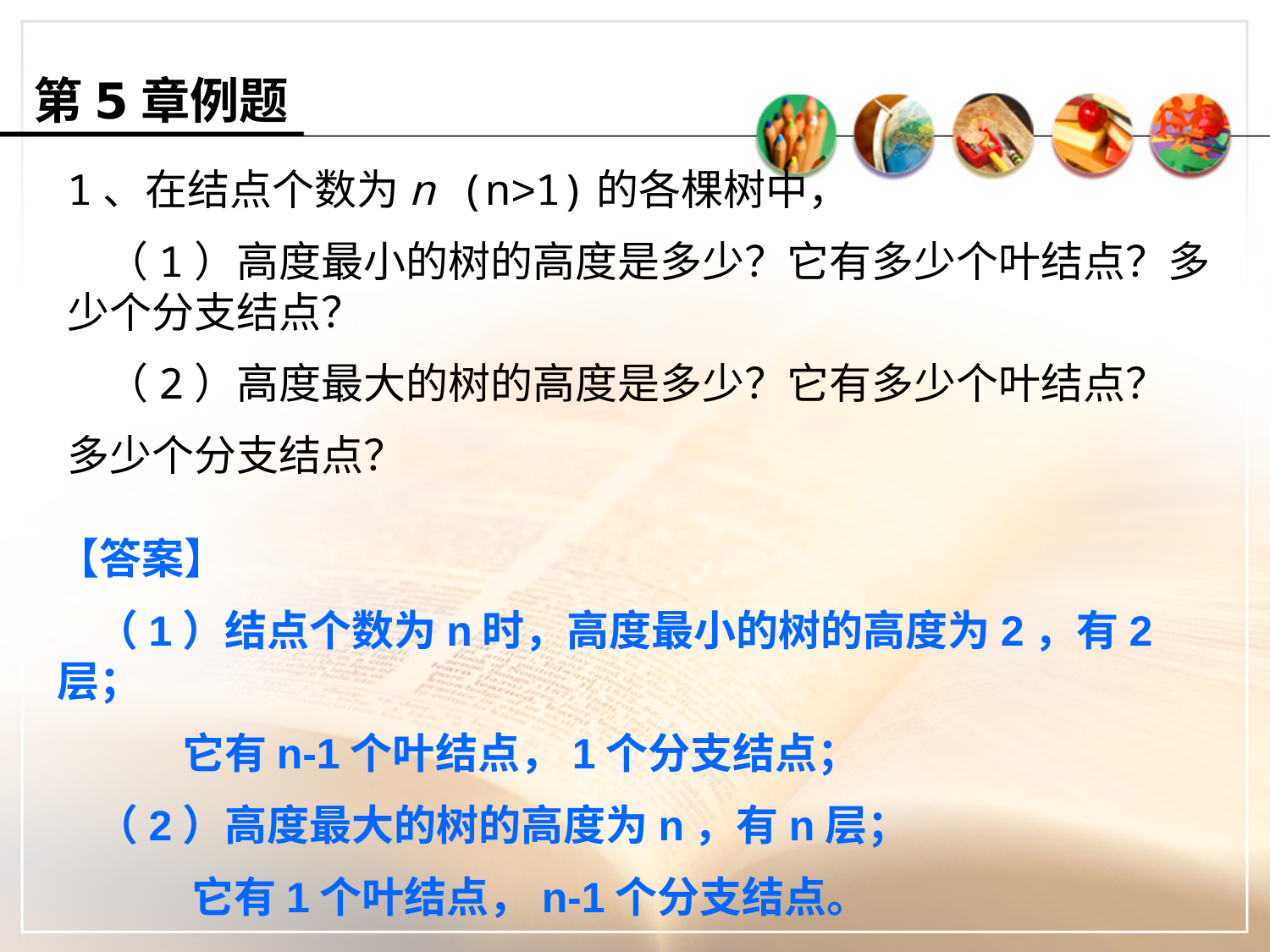

第5章例题
1、在结点个数为n (n>1)的各棵树中，
   （1）高度最小的树的高度是多少？它有多少个叶结点？多少个分支结点？
   （2）高度最大的树的高度是多少？它有多少个叶结点？
多少个分支结点？
【答案】
   （1）结点个数为n时，高度最小的树的高度为2，有2层；
            它有n-1个叶结点，1个分支结点；
   （2）高度最大的树的高度为n，有n层；
             它有1个叶结点，n-1个分支结点。